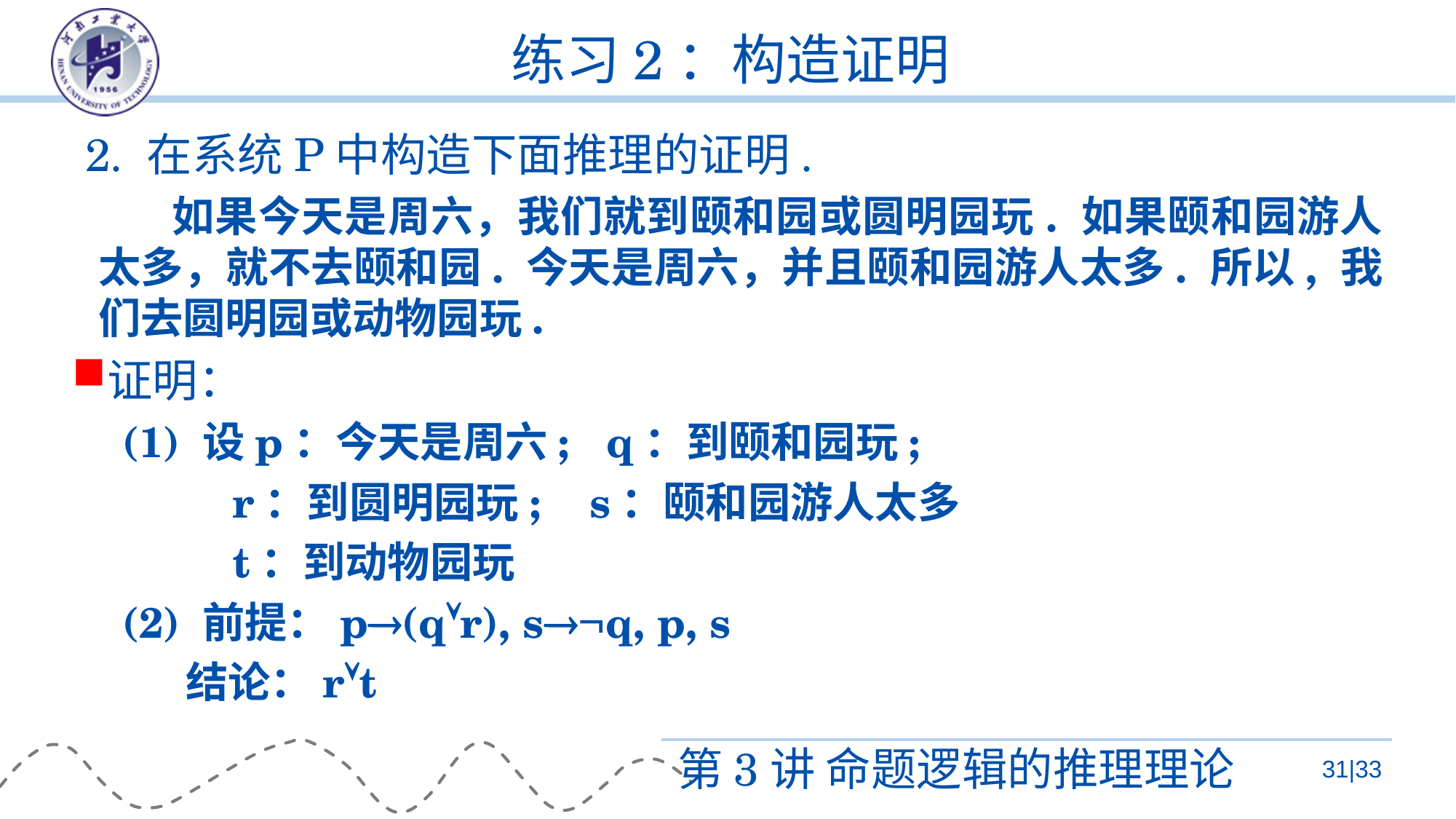

# 练习2：构造证明
 2. 在系统P中构造下面推理的证明.
      如果今天是周六，我们就到颐和园或圆明园玩. 如果颐和园游人太多，就不去颐和园. 今天是周六，并且颐和园游人太多. 所以, 我们去圆明园或动物园玩.
证明：
  (1) 设p：今天是周六;   q：到颐和园玩;
           r：到圆明园玩;    s：颐和园游人太多
           t：到动物园玩
  (2) 前提：p→(q∨r), s→¬q, p, s
        结论：r∨t
第3讲 命题逻辑的推理理论
31|33